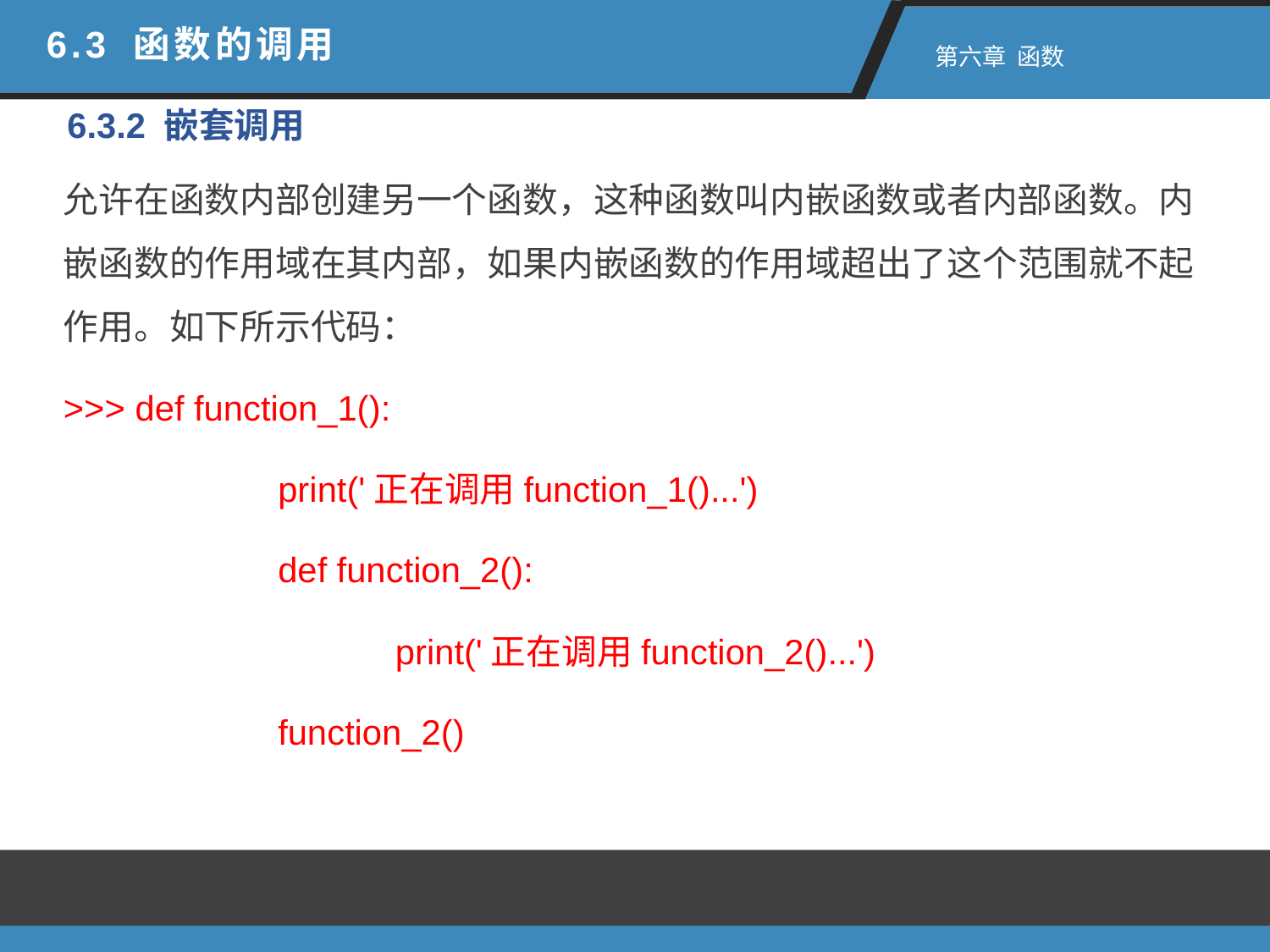

6.3 函数的调用
  第六章  函数
6.3.2 嵌套调用
允许在函数内部创建另一个函数，这种函数叫内嵌函数或者内部函数。内嵌函数的作用域在其内部，如果内嵌函数的作用域超出了这个范围就不起作用。如下所示代码：
>>> def function_1():
	         print('正在调用function_1()...')
	         def function_2():
		        print('正在调用function_2()...')
	         function_2()